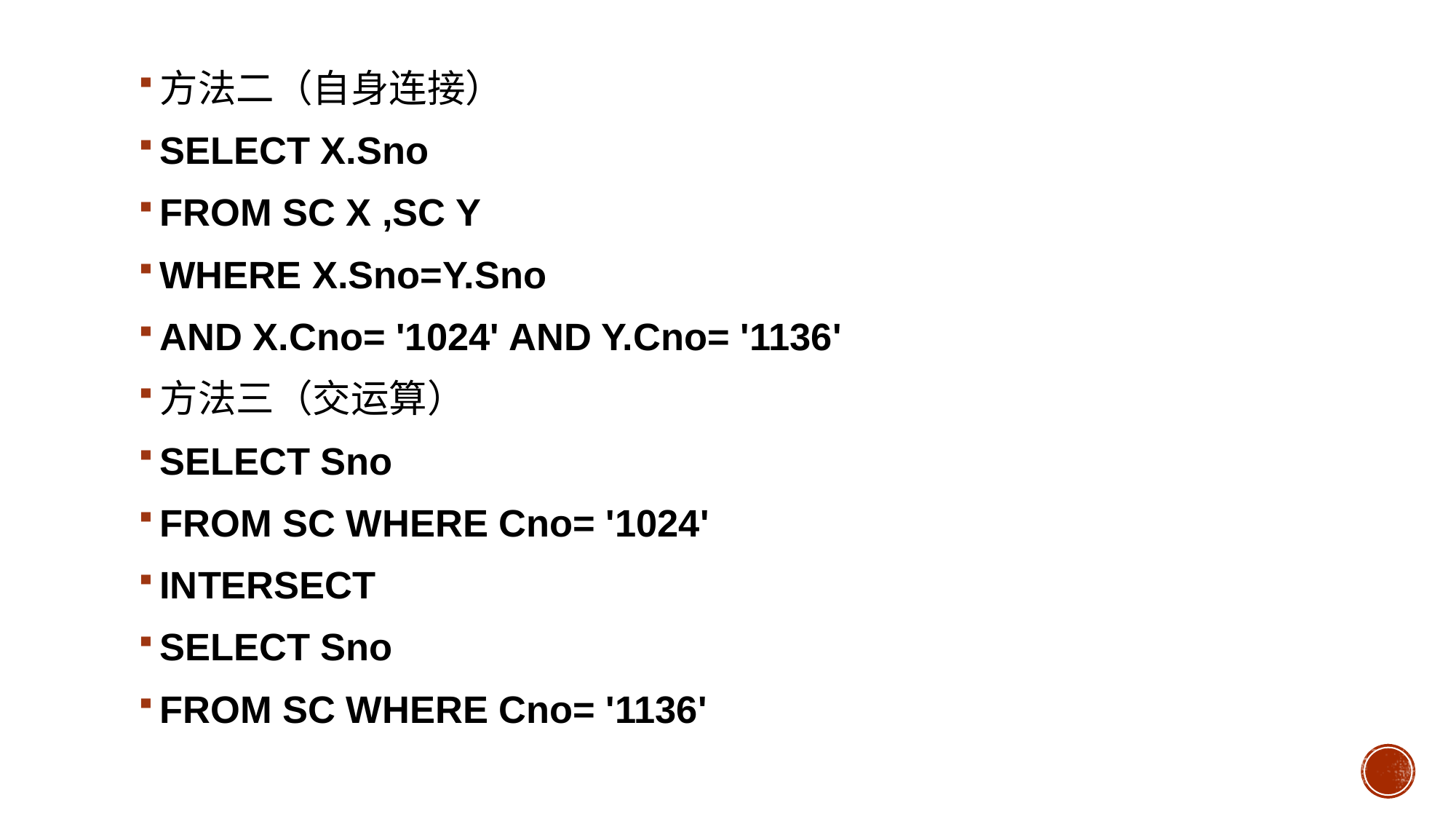

方法二（自身连接）
SELECT X.Sno
FROM SC X ,SC Y
WHERE X.Sno=Y.Sno
AND X.Cno= '1024' AND Y.Cno= '1136'
方法三（交运算）
SELECT Sno
FROM SC WHERE Cno= '1024'
INTERSECT
SELECT Sno
FROM SC WHERE Cno= '1136'
10